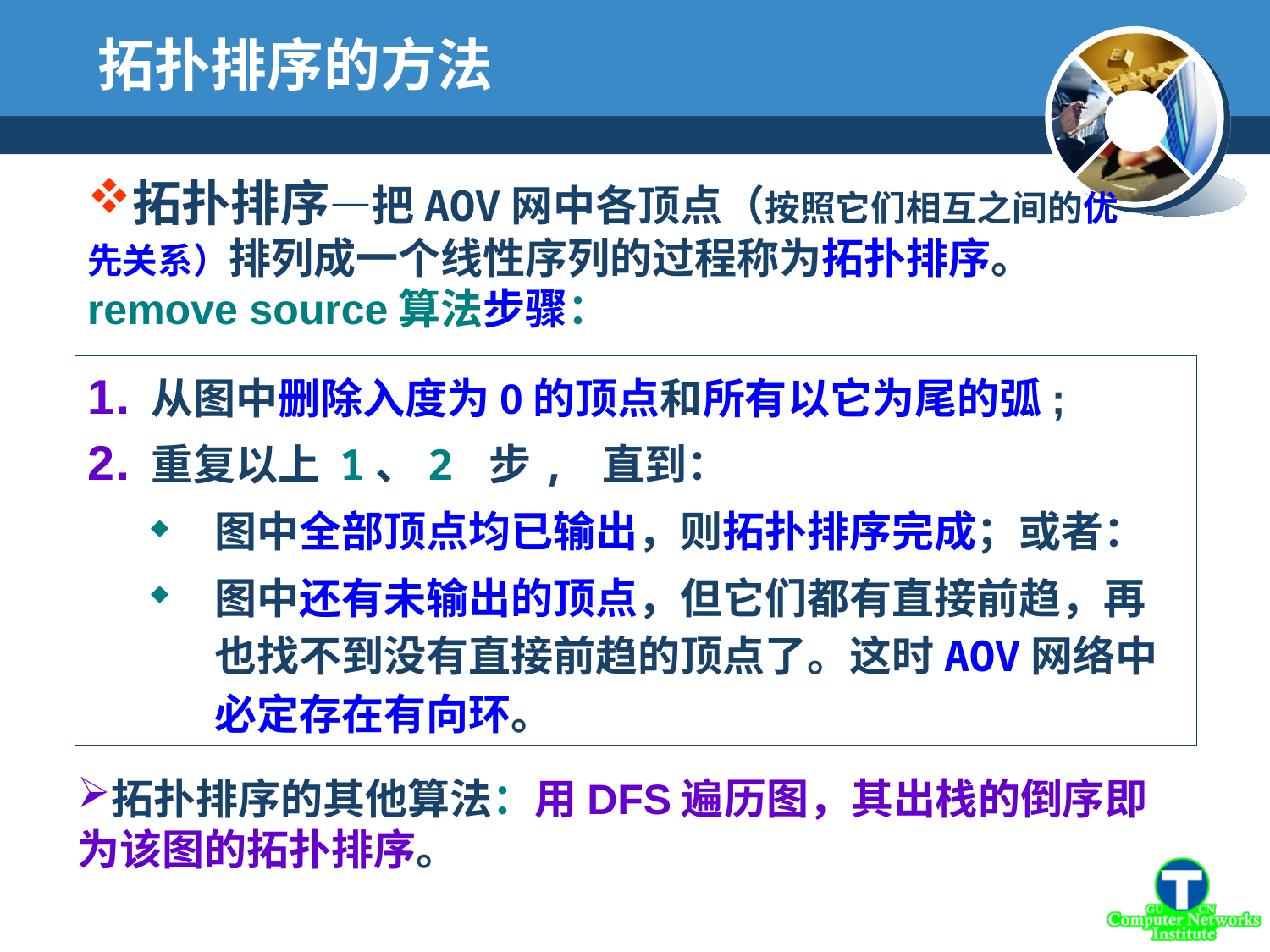

# 拓扑排序的方法
拓扑排序—把AOV网中各顶点（按照它们相互之间的优先关系）排列成一个线性序列的过程称为拓扑排序。 remove source算法步骤：
从图中删除入度为0的顶点和所有以它为尾的弧;
重复以上 1、2 步, 直到：
图中全部顶点均已输出，则拓扑排序完成；或者：
图中还有未输出的顶点，但它们都有直接前趋，再也找不到没有直接前趋的顶点了。这时AOV网络中必定存在有向环。
拓扑排序的其他算法：用DFS遍历图，其出栈的倒序即为该图的拓扑排序。
141